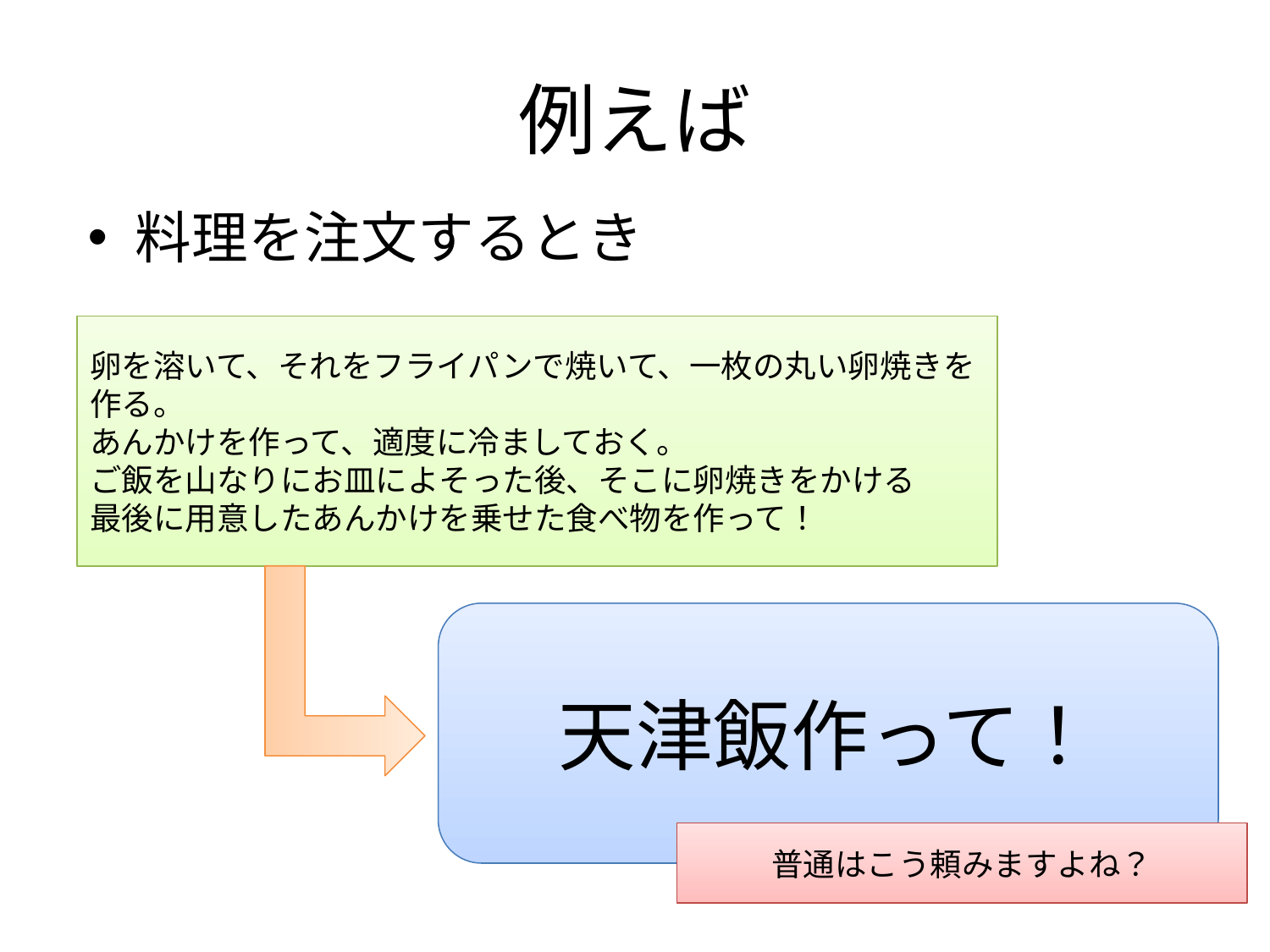

# 例えば
料理を注文するとき
卵を溶いて、それをフライパンで焼いて、一枚の丸い卵焼きを作る。
あんかけを作って、適度に冷ましておく。
ご飯を山なりにお皿によそった後、そこに卵焼きをかける
最後に用意したあんかけを乗せた食べ物を作って！

天津飯作って！
普通はこう頼みますよね？